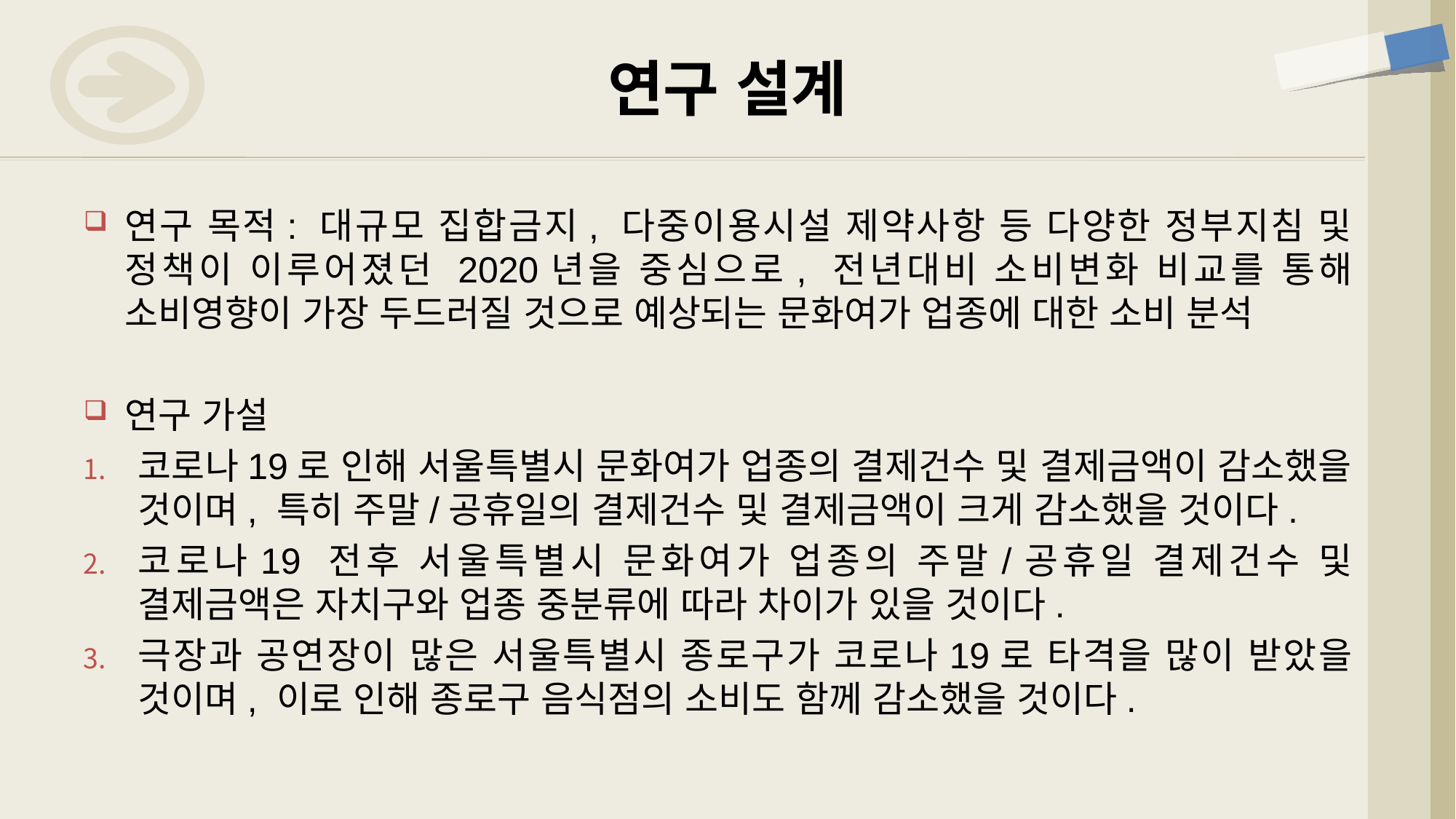

# 연구 설계
연구 목적: 대규모 집합금지, 다중이용시설 제약사항 등 다양한 정부지침 및 정책이 이루어졌던 2020년을 중심으로, 전년대비 소비변화 비교를 통해 소비영향이 가장 두드러질 것으로 예상되는 문화여가 업종에 대한 소비 분석

연구 가설
코로나19로 인해 서울특별시 문화여가 업종의 결제건수 및 결제금액이 감소했을 것이며, 특히 주말/공휴일의 결제건수 및 결제금액이 크게 감소했을 것이다.
코로나19 전후 서울특별시 문화여가 업종의 주말/공휴일 결제건수 및 결제금액은 자치구와 업종 중분류에 따라 차이가 있을 것이다.
극장과 공연장이 많은 서울특별시 종로구가 코로나19로 타격을 많이 받았을 것이며, 이로 인해 종로구 음식점의 소비도 함께 감소했을 것이다.